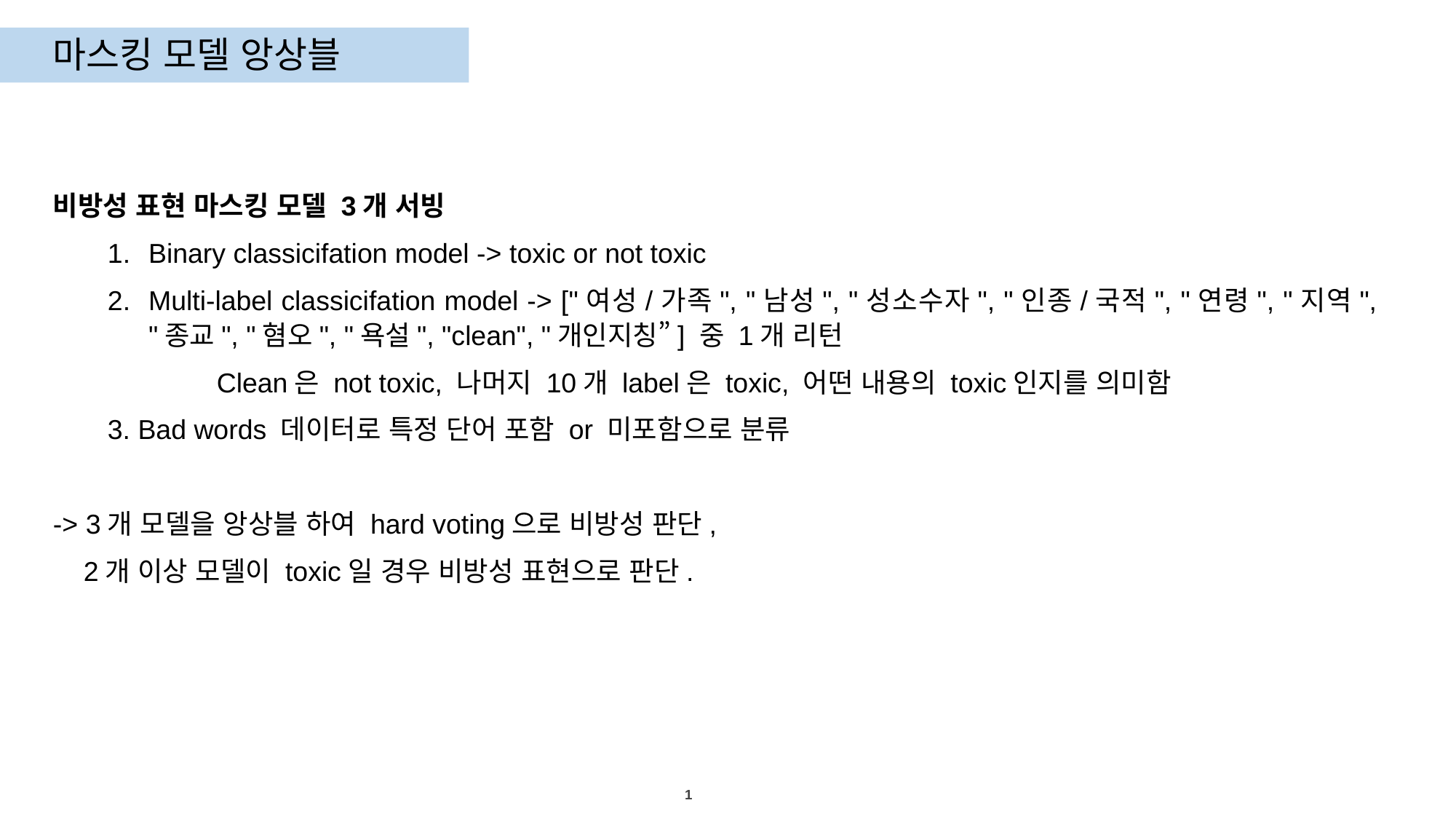

마스킹 모델 앙상블

비방성 표현 마스킹 모델 3개 서빙
Binary classicifation model -> toxic or not toxic
Multi-label classicifation model -> ["여성/가족", "남성", "성소수자", "인종/국적", "연령", "지역", "종교", "혐오", "욕설", "clean", "개인지칭”] 중 1개 리턴
	Clean은 not toxic, 나머지 10개 label은 toxic, 어떤 내용의 toxic인지를 의미함
3. Bad words 데이터로 특정 단어 포함 or 미포함으로 분류

-> 3개 모델을 앙상블 하여 hard voting으로 비방성 판단,
    2개 이상 모델이 toxic일 경우 비방성 표현으로 판단.
1